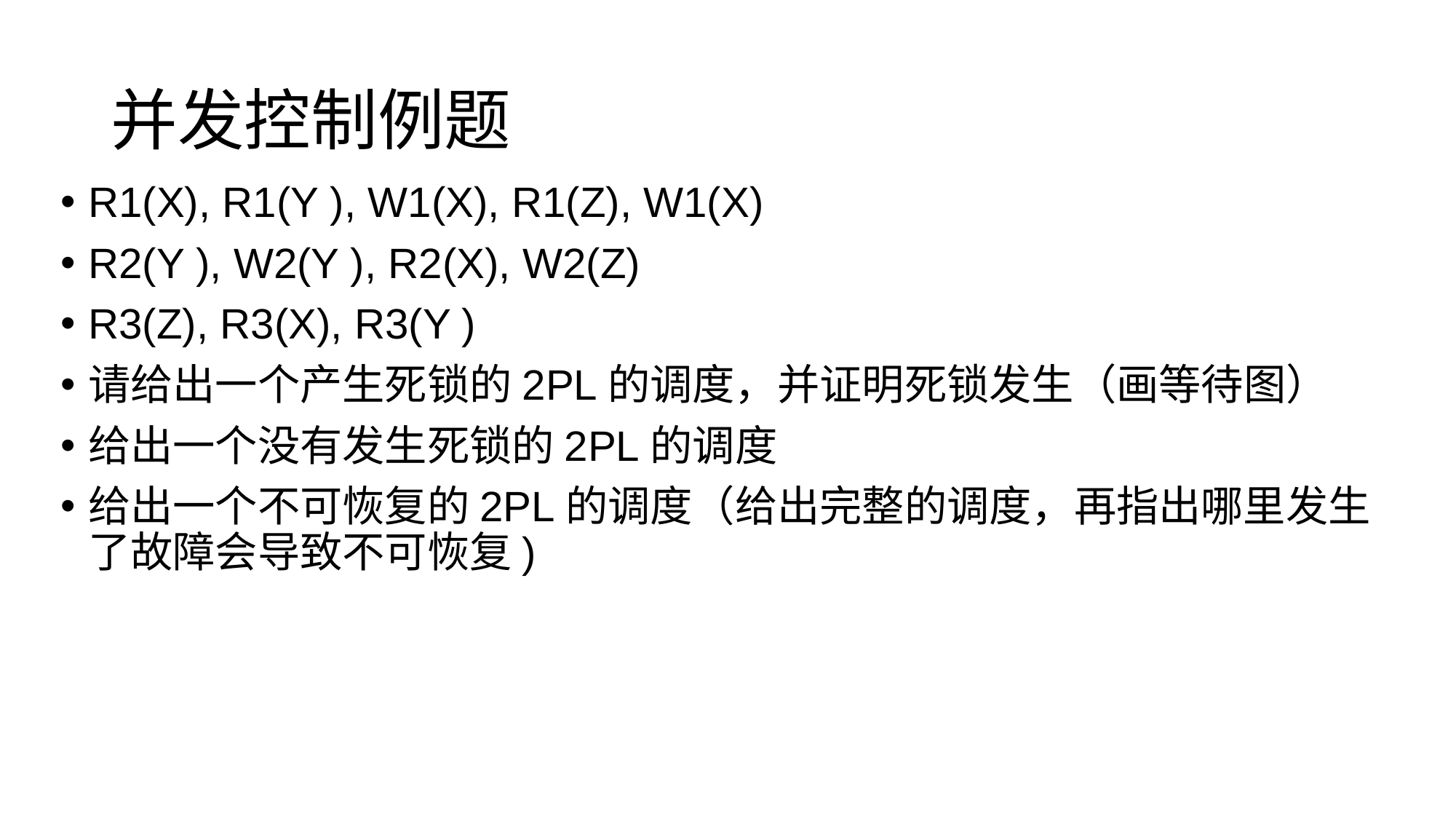

# 并发控制例题
R1(X), R1(Y ), W1(X), R1(Z), W1(X)
R2(Y ), W2(Y ), R2(X), W2(Z)
R3(Z), R3(X), R3(Y )
请给出一个产生死锁的2PL的调度，并证明死锁发生（画等待图）
给出一个没有发生死锁的2PL的调度
给出一个不可恢复的2PL的调度（给出完整的调度，再指出哪里发生了故障会导致不可恢复)